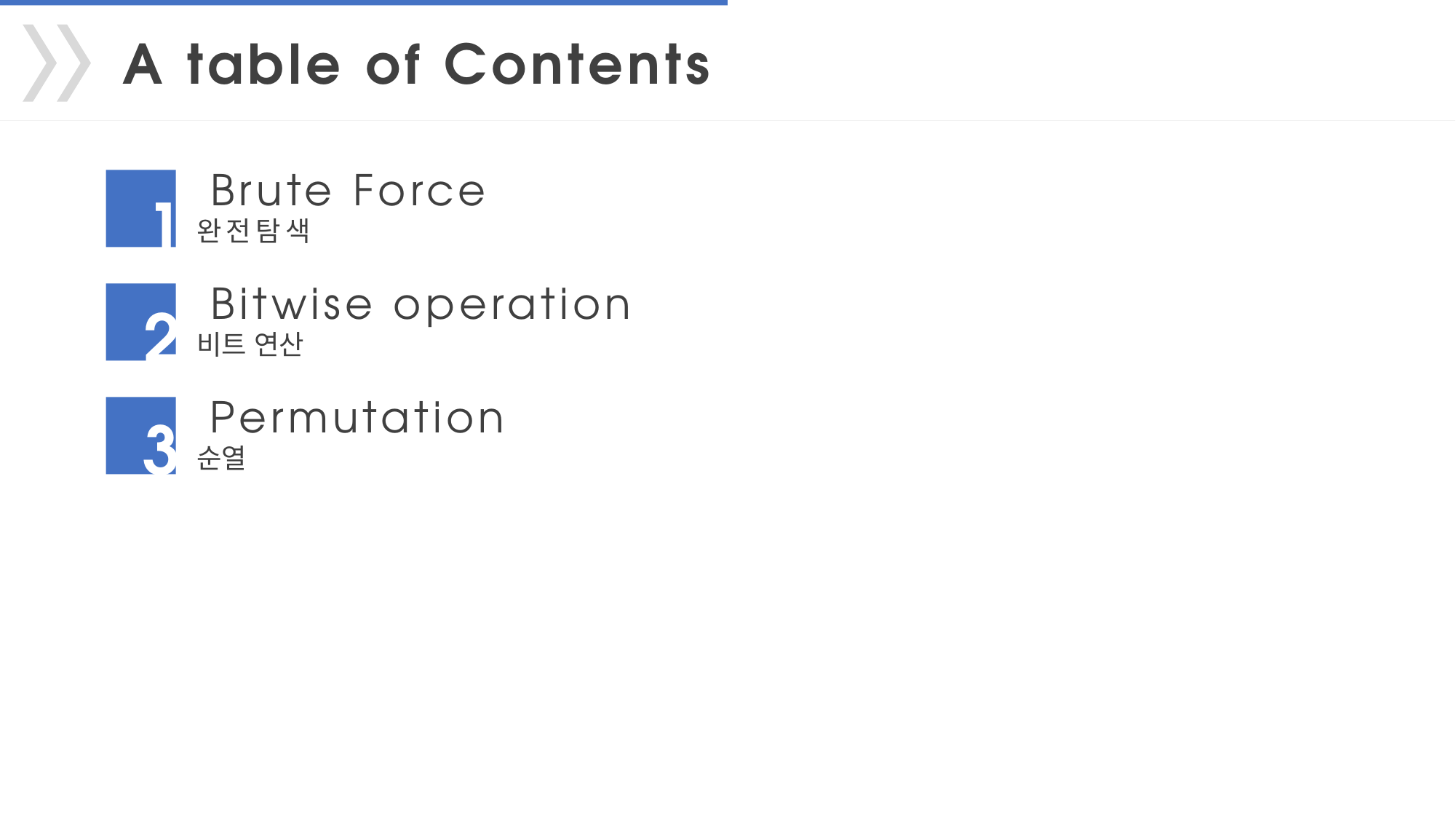

A table of Contents

Brute Force
완전탐색

1
Bitwise operation

비트 연산

2
Permutation
순열

3